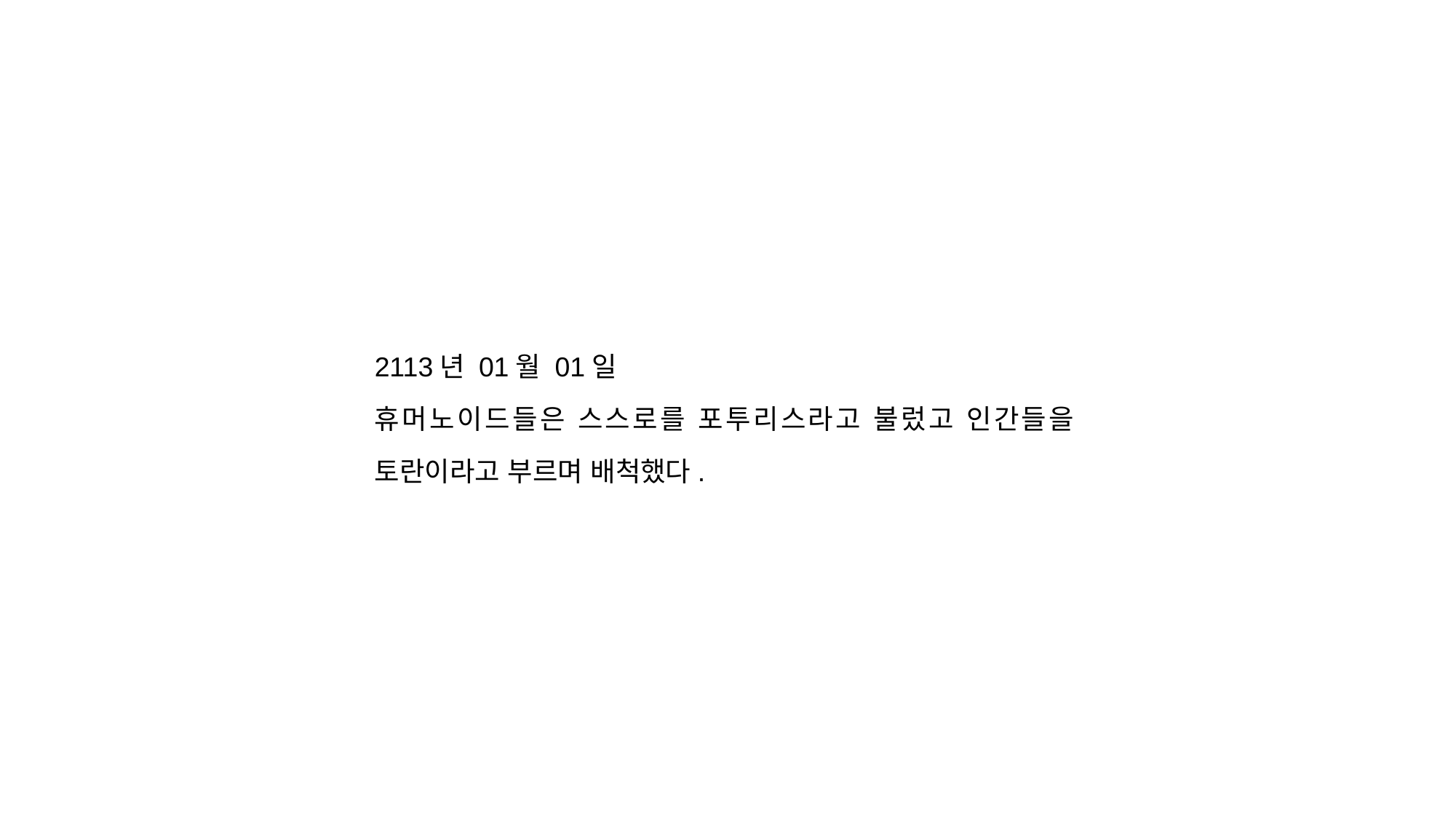

2113년 01월 01일
휴머노이드들은 스스로를 포투리스라고 불렀고 인간들을 토란이라고 부르며 배척했다.